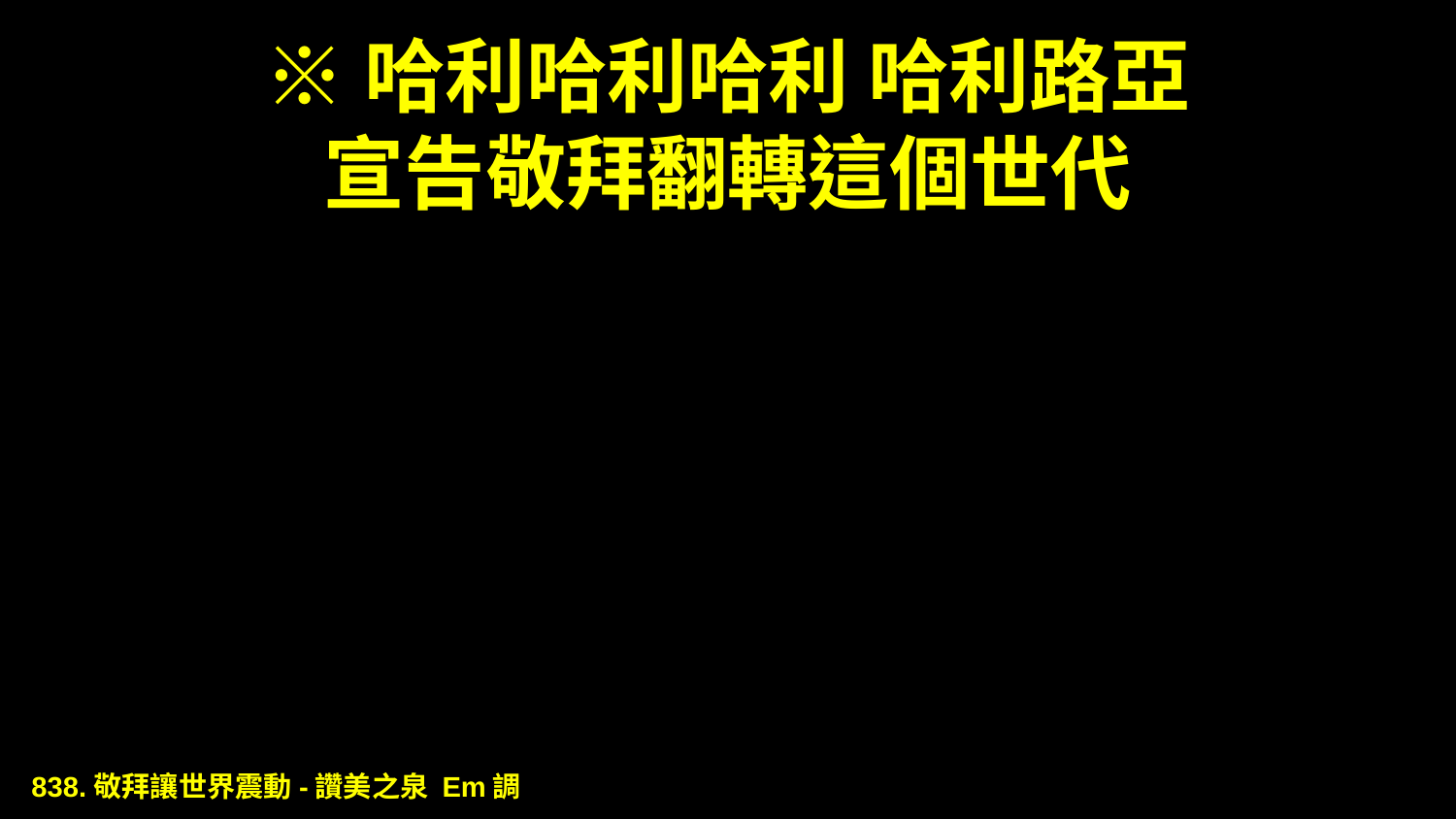

# ※哈利哈利哈利 哈利路亞 宣告敬拜翻轉這個世代
838.敬拜讓世界震動-讚美之泉 Em調